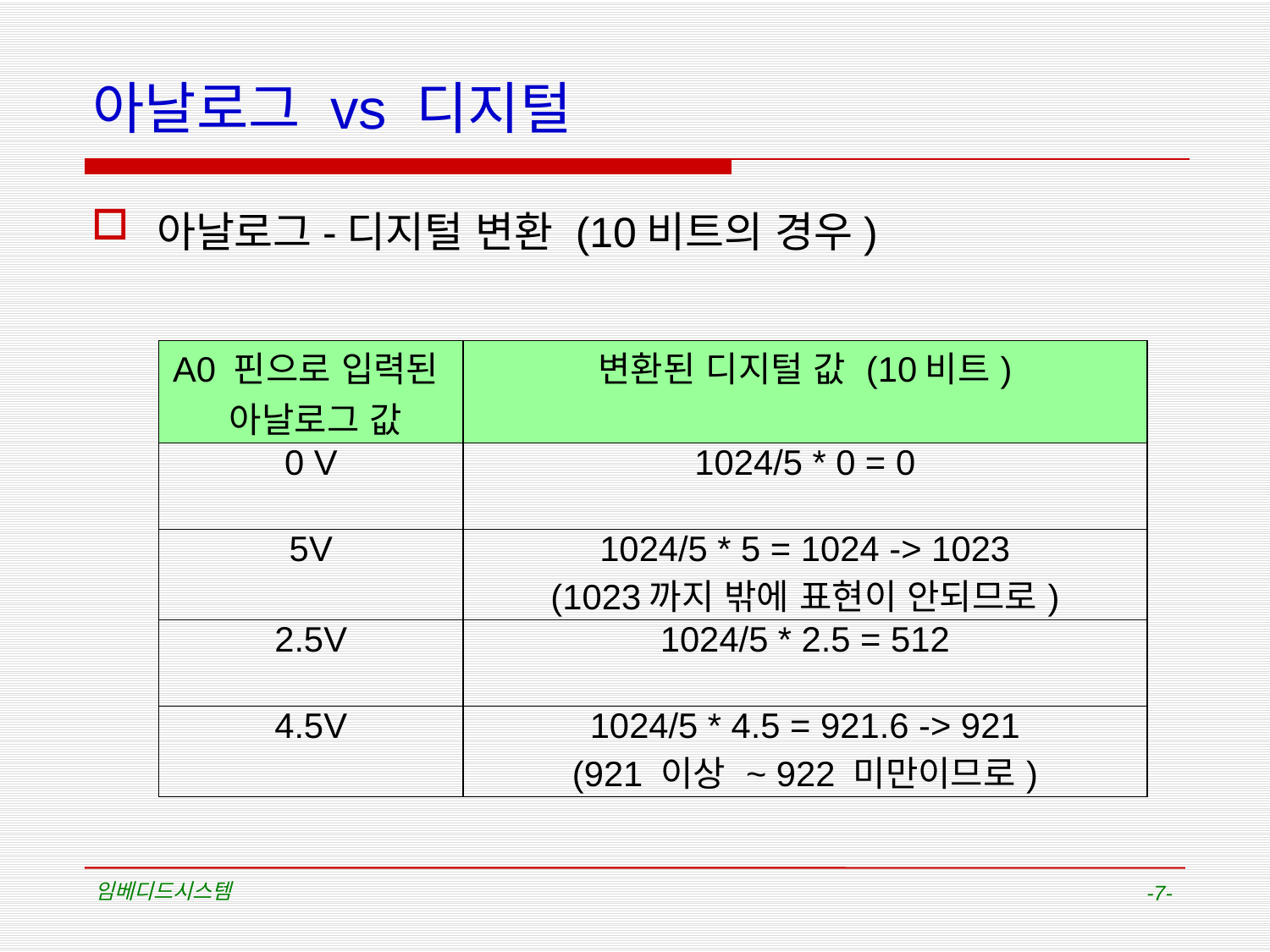

# 아날로그 vs 디지털
아날로그-디지털 변환 (10비트의 경우)

| A0 핀으로 입력된 아날로그 값 | 변환된 디지털 값 (10비트) |
| --- | --- |
| 0 V | 1024/5 \* 0 = 0 |
| 5V | 1024/5 \* 5 = 1024 -> 1023 (1023까지 밖에 표현이 안되므로) |
| 2.5V | 1024/5 \* 2.5 = 512 |
| 4.5V | 1024/5 \* 4.5 = 921.6 -> 921 (921 이상 ~ 922 미만이므로) |
임베디드시스템
-7-